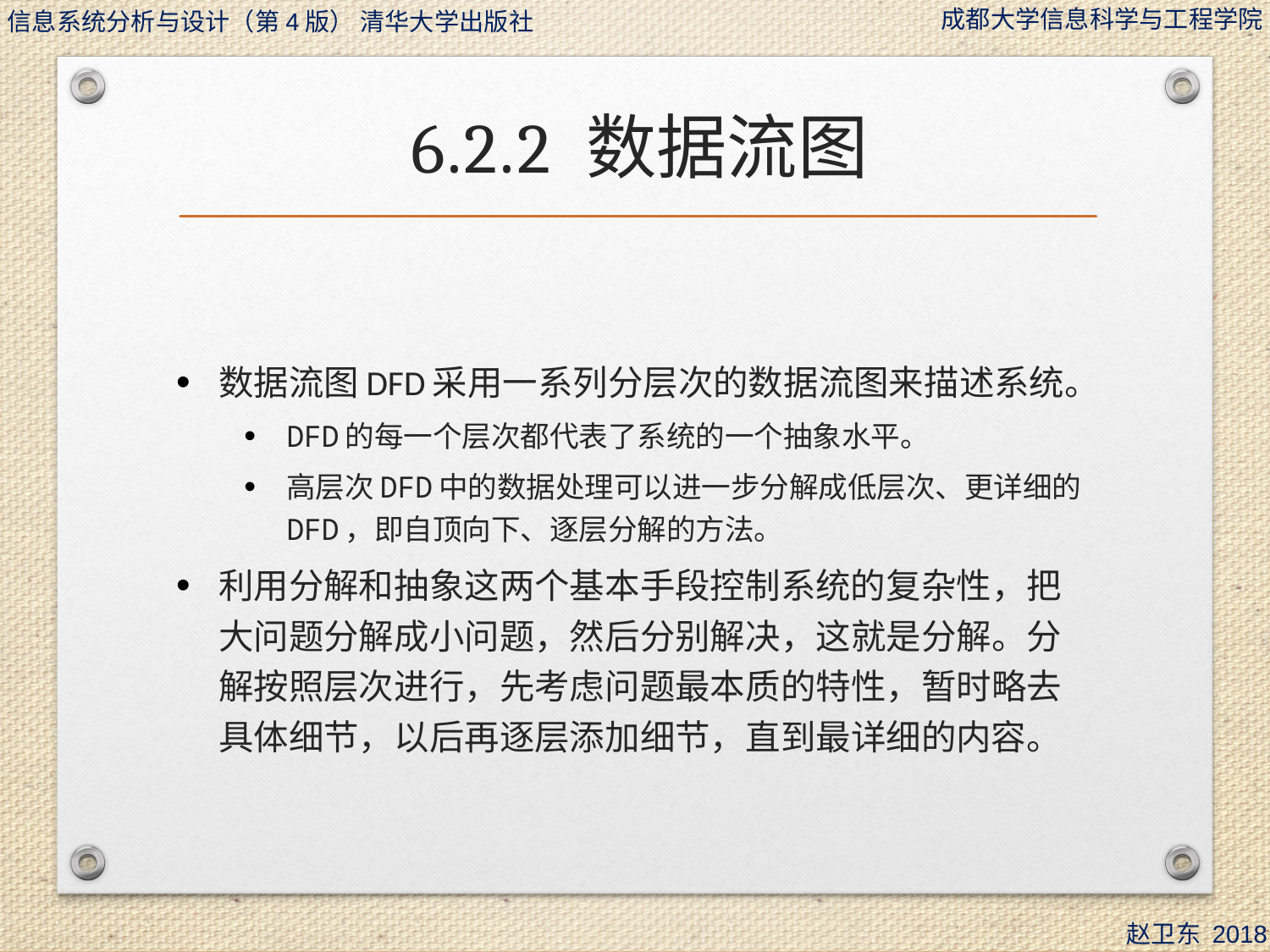

# 6.2.2 数据流图
数据流图DFD采用一系列分层次的数据流图来描述系统。
DFD的每一个层次都代表了系统的一个抽象水平。
高层次DFD中的数据处理可以进一步分解成低层次、更详细的DFD，即自顶向下、逐层分解的方法。
利用分解和抽象这两个基本手段控制系统的复杂性，把大问题分解成小问题，然后分别解决，这就是分解。分解按照层次进行，先考虑问题最本质的特性，暂时略去具体细节，以后再逐层添加细节，直到最详细的内容。